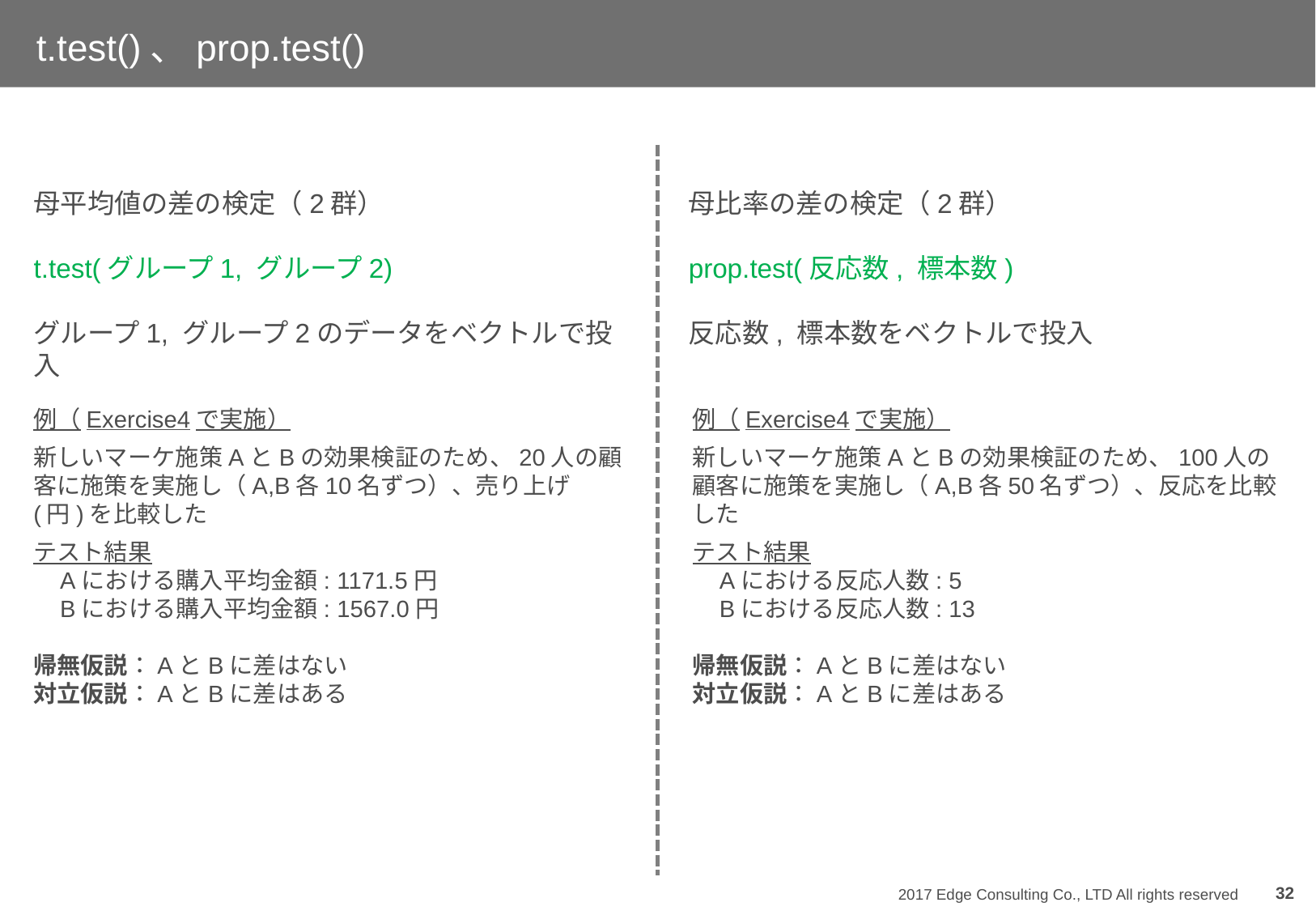

# t.test()、prop.test()
母平均値の差の検定（2群）

t.test(グループ1, グループ2)

グループ1, グループ2のデータをベクトルで投入
母比率の差の検定（2群）

prop.test(反応数, 標本数)

反応数, 標本数をベクトルで投入
例（Exercise4で実施）

新しいマーケ施策AとBの効果検証のため、20人の顧客に施策を実施し（A,B各10名ずつ）、売り上げ(円)を比較した

テスト結果
    Aにおける購入平均金額: 1171.5円
    Bにおける購入平均金額: 1567.0円

帰無仮説：AとBに差はない
対立仮説：AとBに差はある
例（Exercise4で実施）

新しいマーケ施策AとBの効果検証のため、100人の顧客に施策を実施し（A,B各50名ずつ）、反応を比較した

テスト結果
    Aにおける反応人数: 5
    Bにおける反応人数: 13

帰無仮説：AとBに差はない
対立仮説：AとBに差はある
32